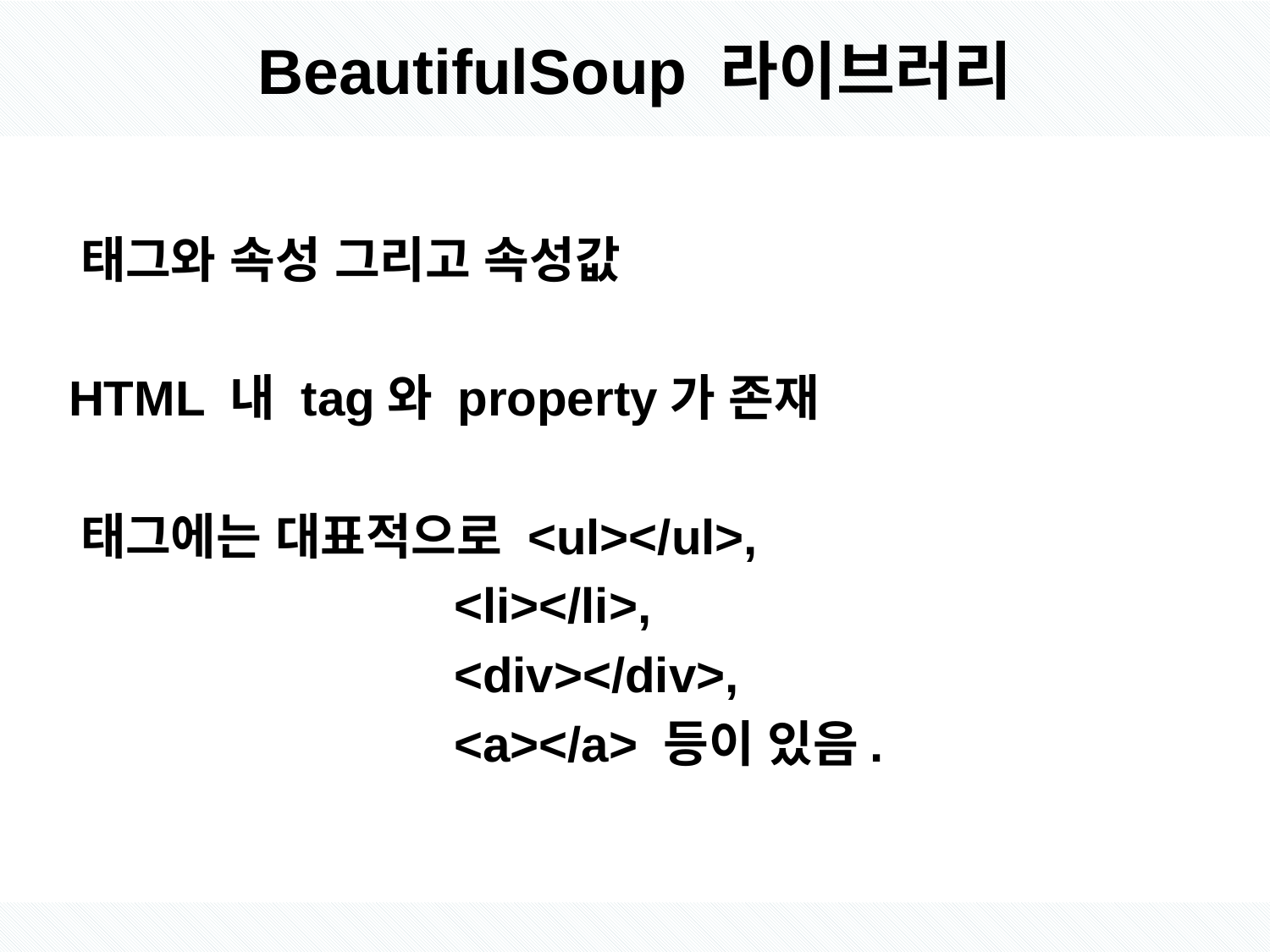

# BeautifulSoup 라이브러리

    태그와 속성 그리고 속성값

    HTML 내 tag와 property가 존재

    태그에는 대표적으로 <ul></ul>,
                                <li></li>,
                                <div></div>,
                                <a></a> 등이 있음.